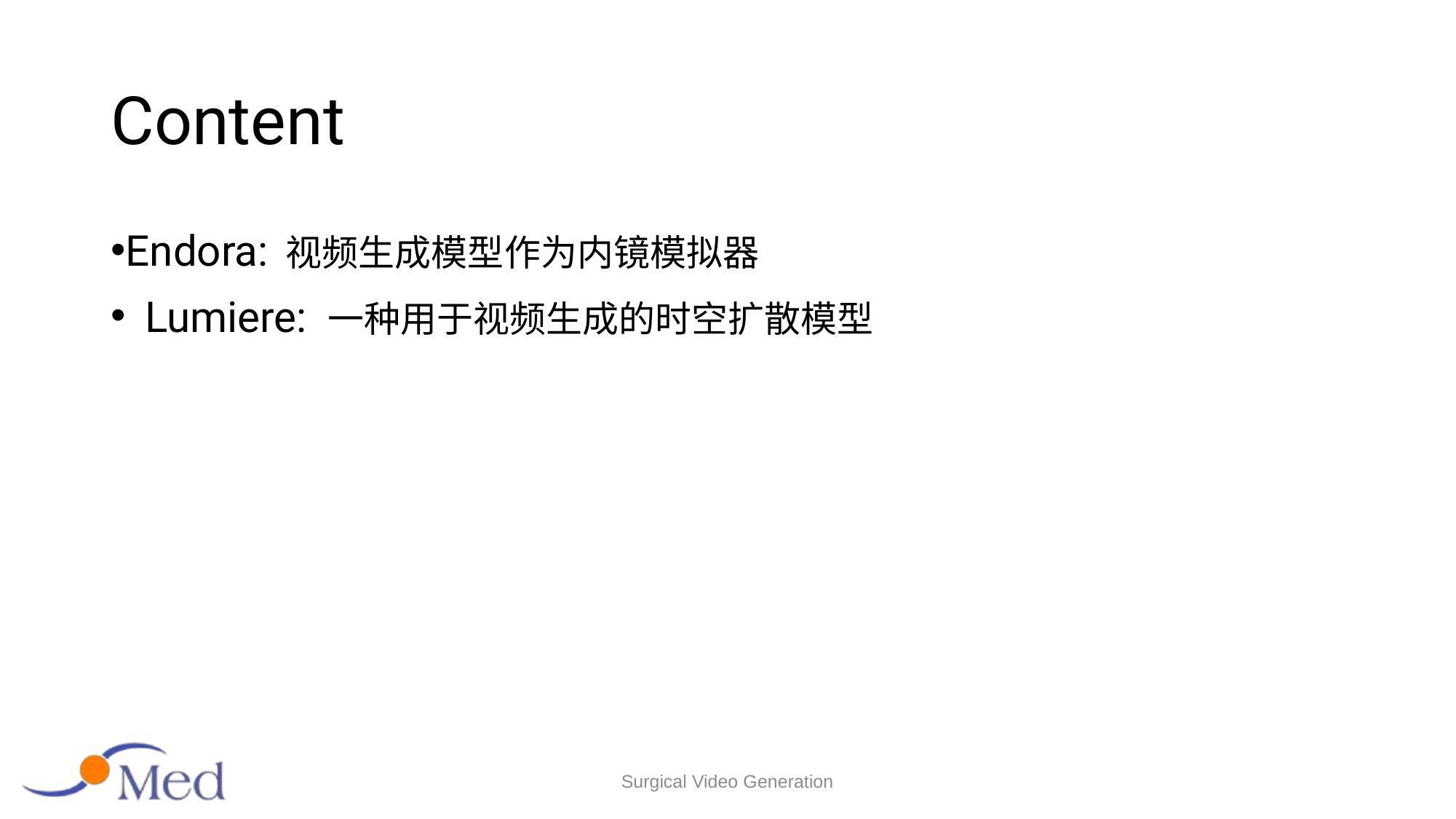

# Content
Endora: 视频生成模型作为内镜模拟器
Lumiere: 一种用于视频生成的时空扩散模型

Surgical Video Generation
2